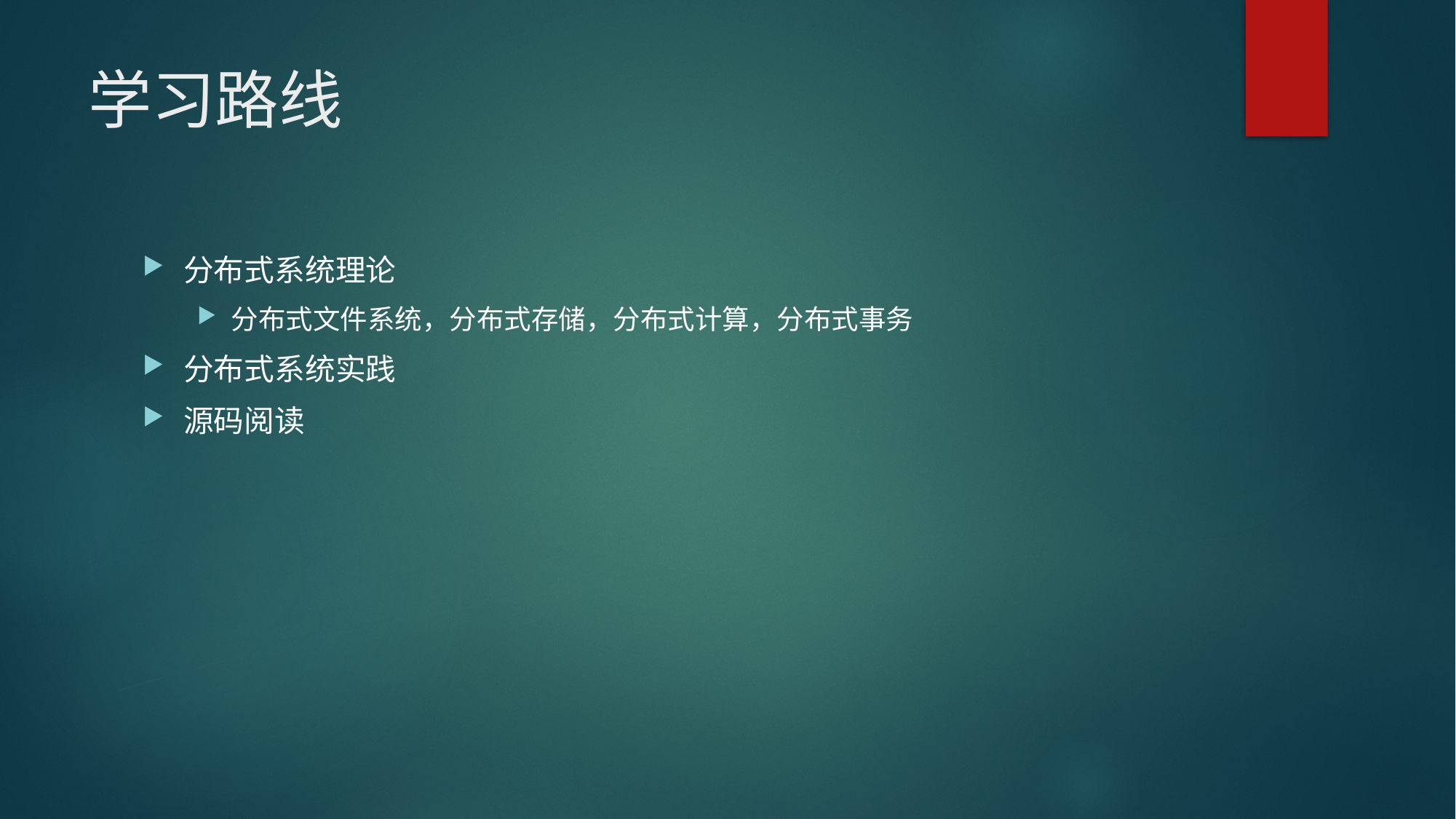

# 学习路线
分布式系统理论
分布式文件系统，分布式存储，分布式计算，分布式事务
分布式系统实践
源码阅读